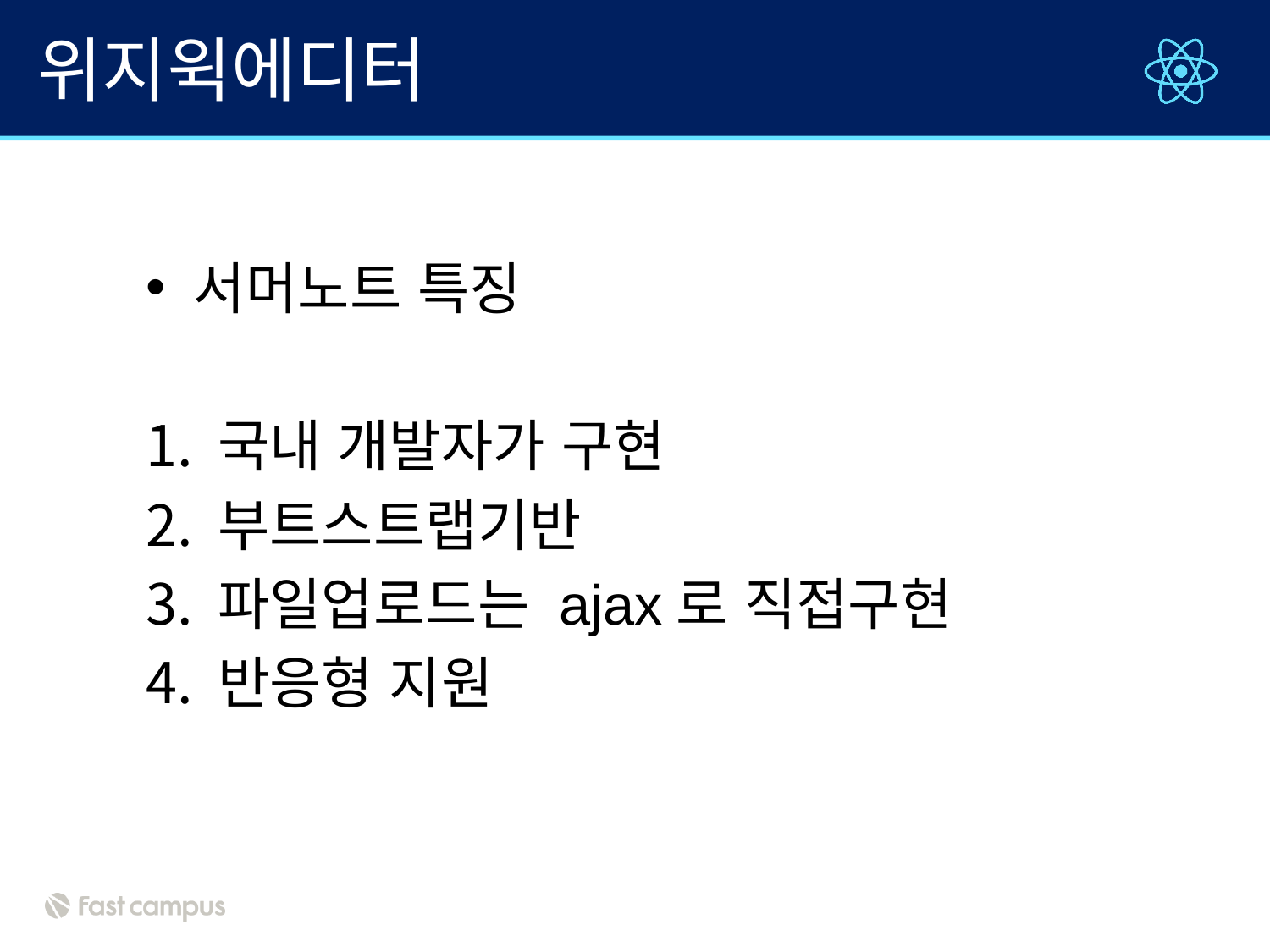

# 위지윅에디터
서머노트 특징

국내 개발자가 구현
부트스트랩기반
파일업로드는 ajax로 직접구현
반응형 지원